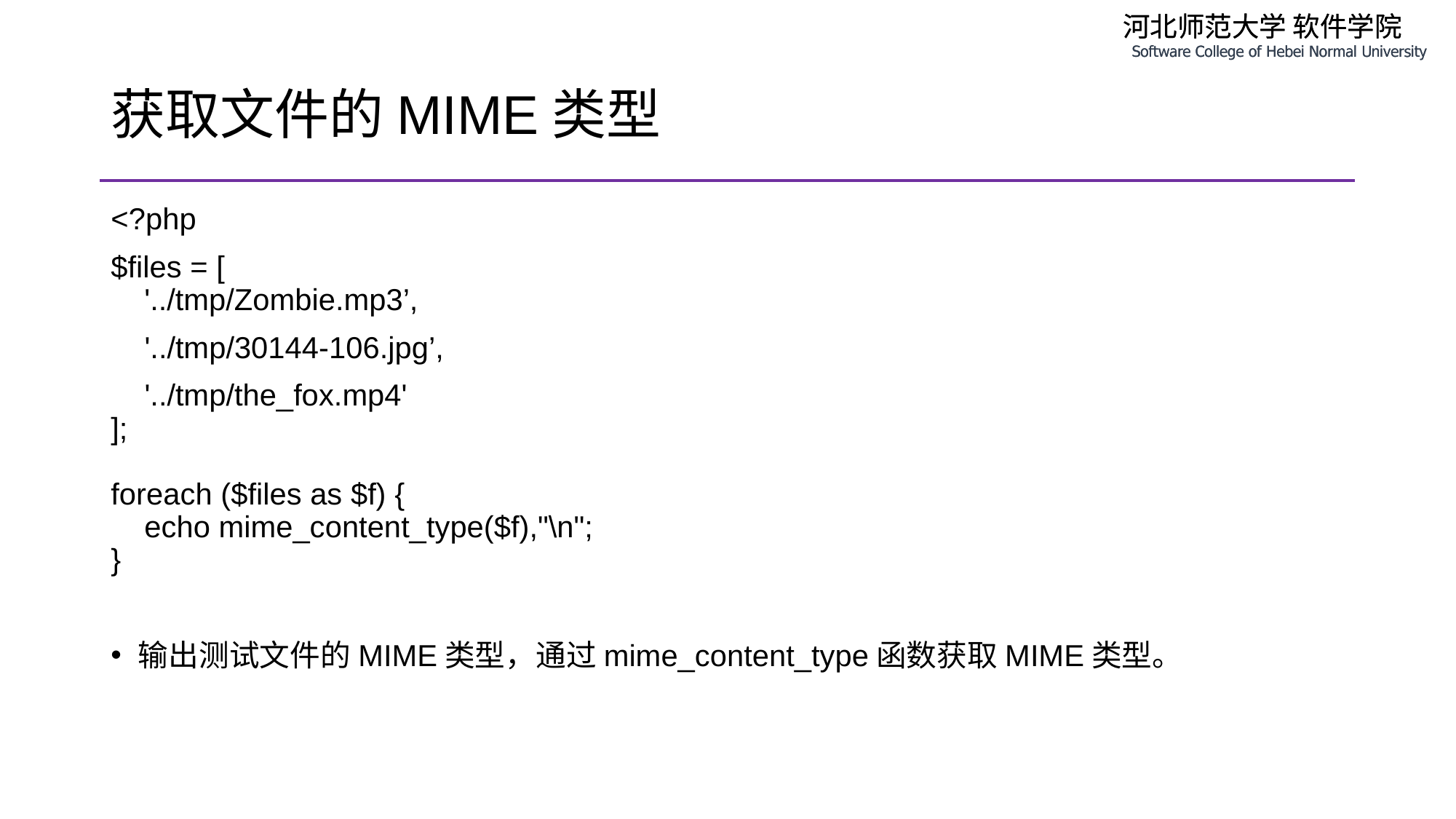

# 获取文件的MIME类型
<?php
$files = [
    '../tmp/Zombie.mp3’,
    '../tmp/30144-106.jpg’,
    '../tmp/the_fox.mp4'
];
foreach ($files as $f) {
    echo mime_content_type($f),"\n";
}

输出测试文件的MIME类型，通过mime_content_type函数获取MIME类型。